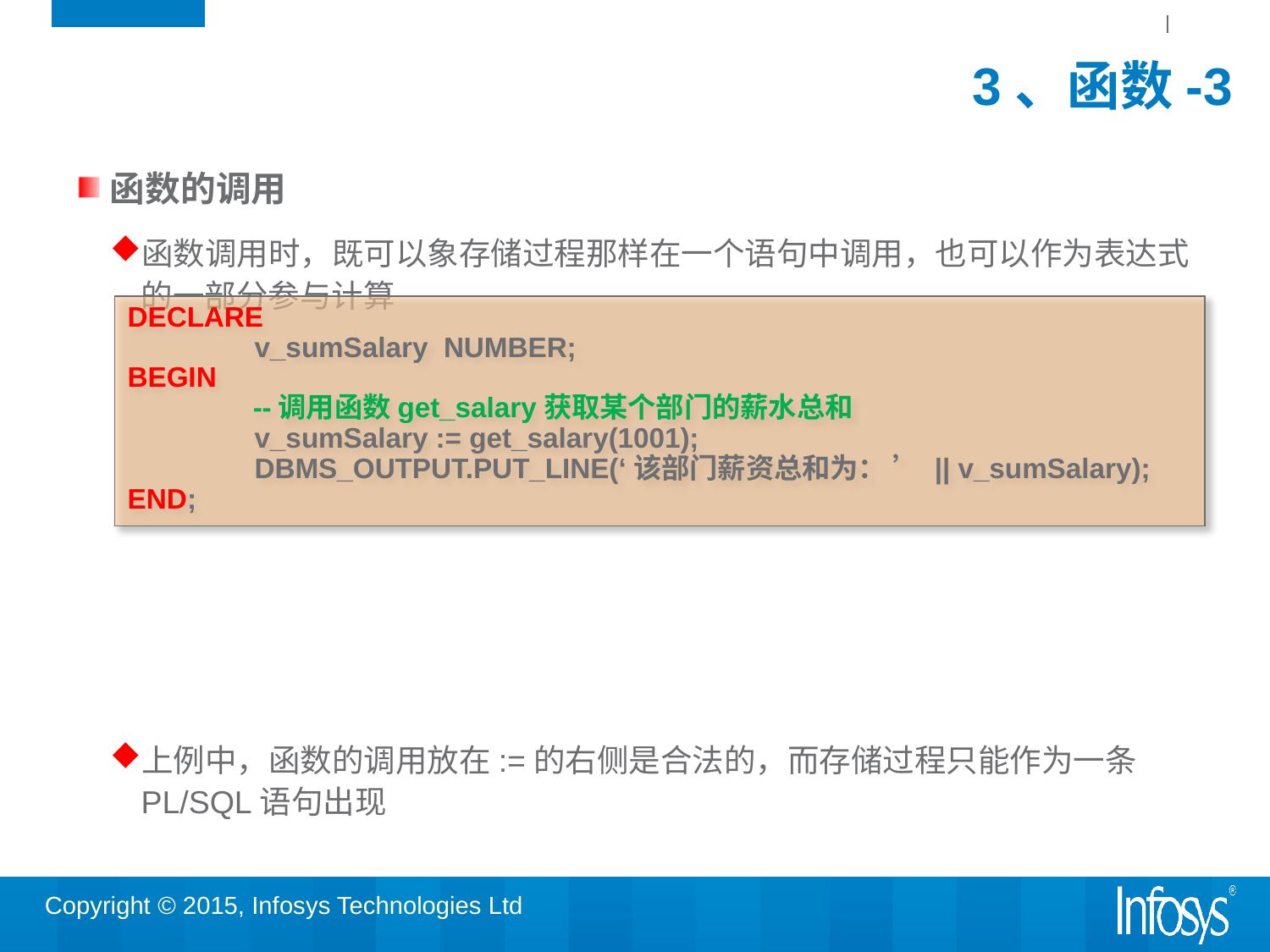

# 3、函数-3
函数的调用
函数调用时，既可以象存储过程那样在一个语句中调用，也可以作为表达式的一部分参与计算

上例中，函数的调用放在:=的右侧是合法的，而存储过程只能作为一条PL/SQL语句出现
DECLARE
  	v_sumSalary  NUMBER;
BEGIN
                --调用函数get_salary获取某个部门的薪水总和
	v_sumSalary := get_salary(1001);
  	DBMS_OUTPUT.PUT_LINE(‘该部门薪资总和为： ’ || v_sumSalary);
END;